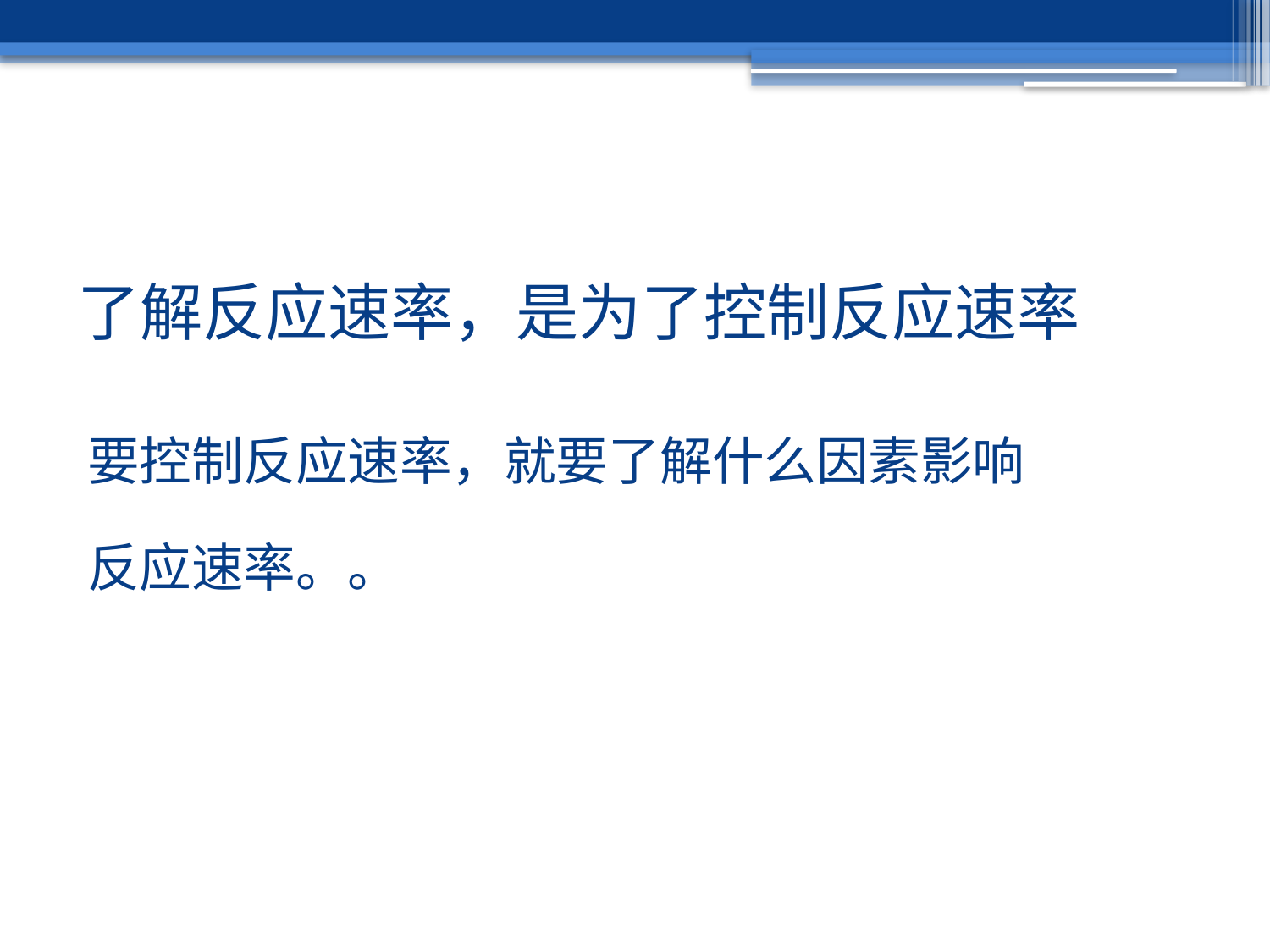

# 了解反应速率，是为了控制反应速率
要控制反应速率，就要了解什么因素影响
反应速率。。